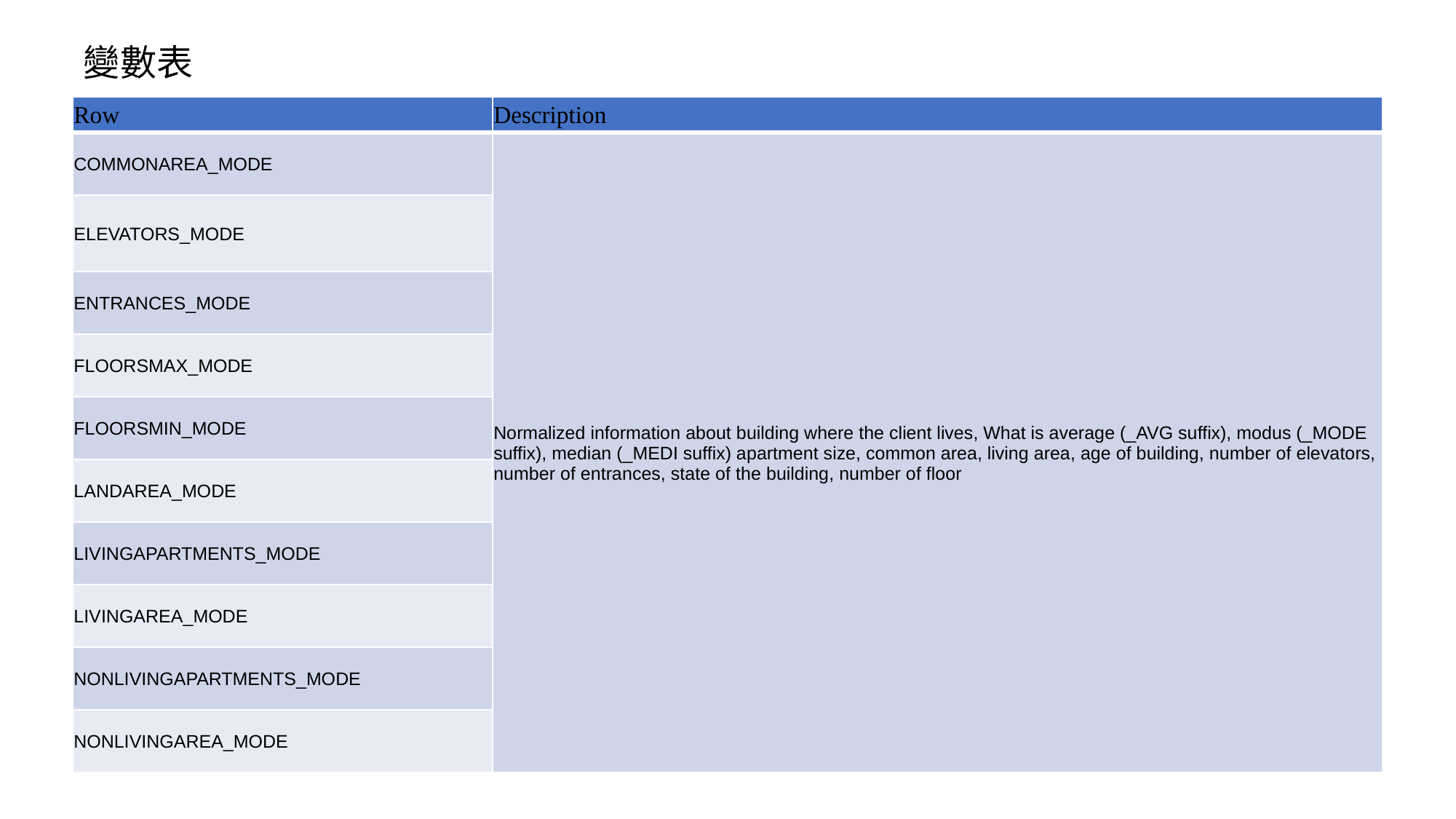

變數表
| Row | Description |
| --- | --- |
| COMMONAREA\_MODE | Normalized information about building where the client lives, What is average (\_AVG suffix), modus (\_MODE suffix), median (\_MEDI suffix) apartment size, common area, living area, age of building, number of elevators, number of entrances, state of the building, number of floor |
| ELEVATORS\_MODE |  |
| ENTRANCES\_MODE |  |
| FLOORSMAX\_MODE |  |
| FLOORSMIN\_MODE |  |
| LANDAREA\_MODE |  |
| LIVINGAPARTMENTS\_MODE |  |
| LIVINGAREA\_MODE |  |
| NONLIVINGAPARTMENTS\_MODE |  |
| NONLIVINGAREA\_MODE |  |